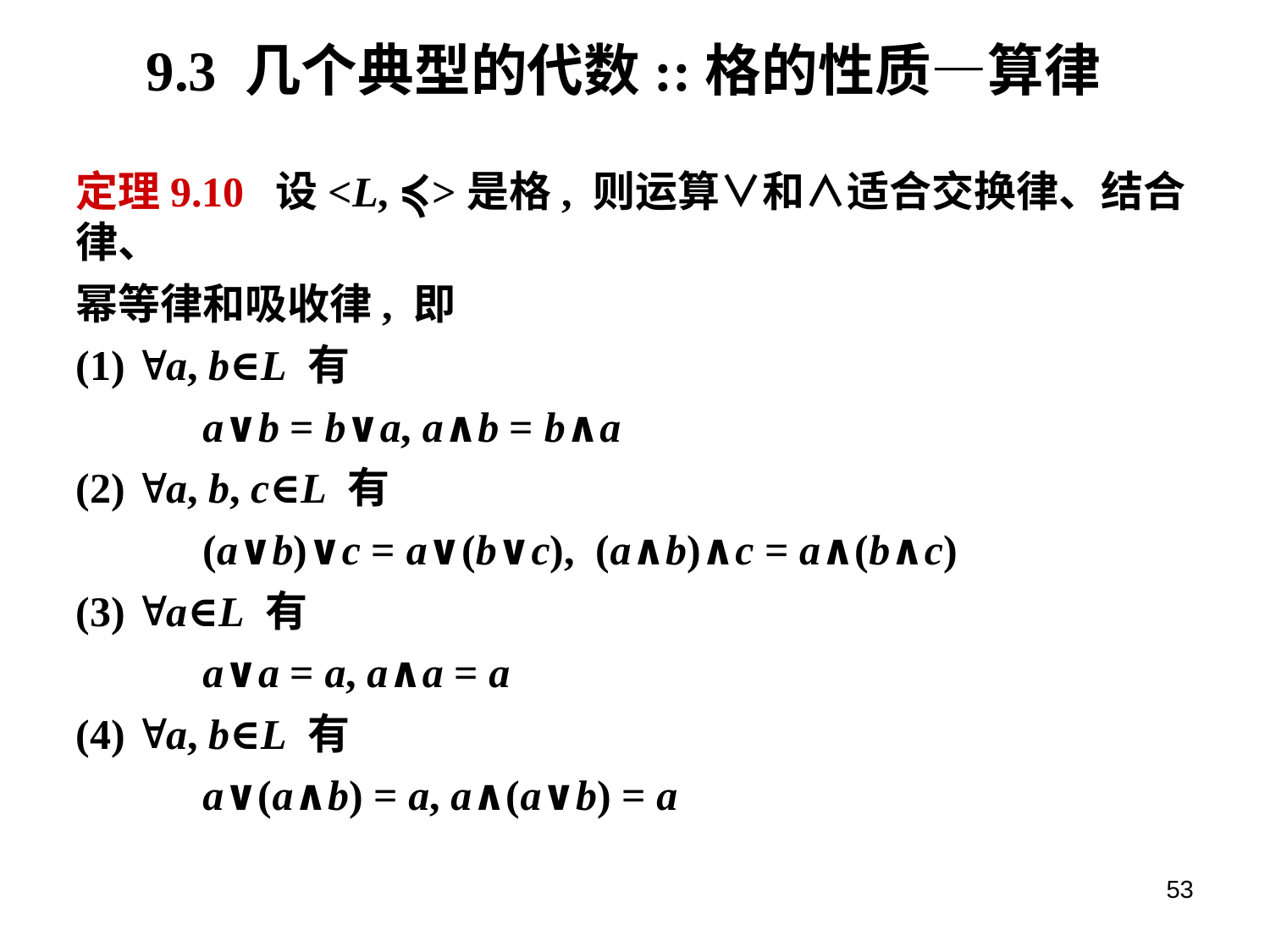

# 9.3 几个典型的代数::格的性质—算律
定理9.10  设<L, ≼>是格, 则运算∨和∧适合交换律、结合律、
幂等律和吸收律, 即
(1) ∀a, b∈L 有
	a∨b = b∨a, a∧b = b∧a
(2) ∀a, b, c∈L 有
	(a∨b)∨c = a∨(b∨c),  (a∧b)∧c = a∧(b∧c)
(3) ∀a∈L 有
	a∨a = a, a∧a = a
(4) ∀a, b∈L 有
	a∨(a∧b) = a, a∧(a∨b) = a
53